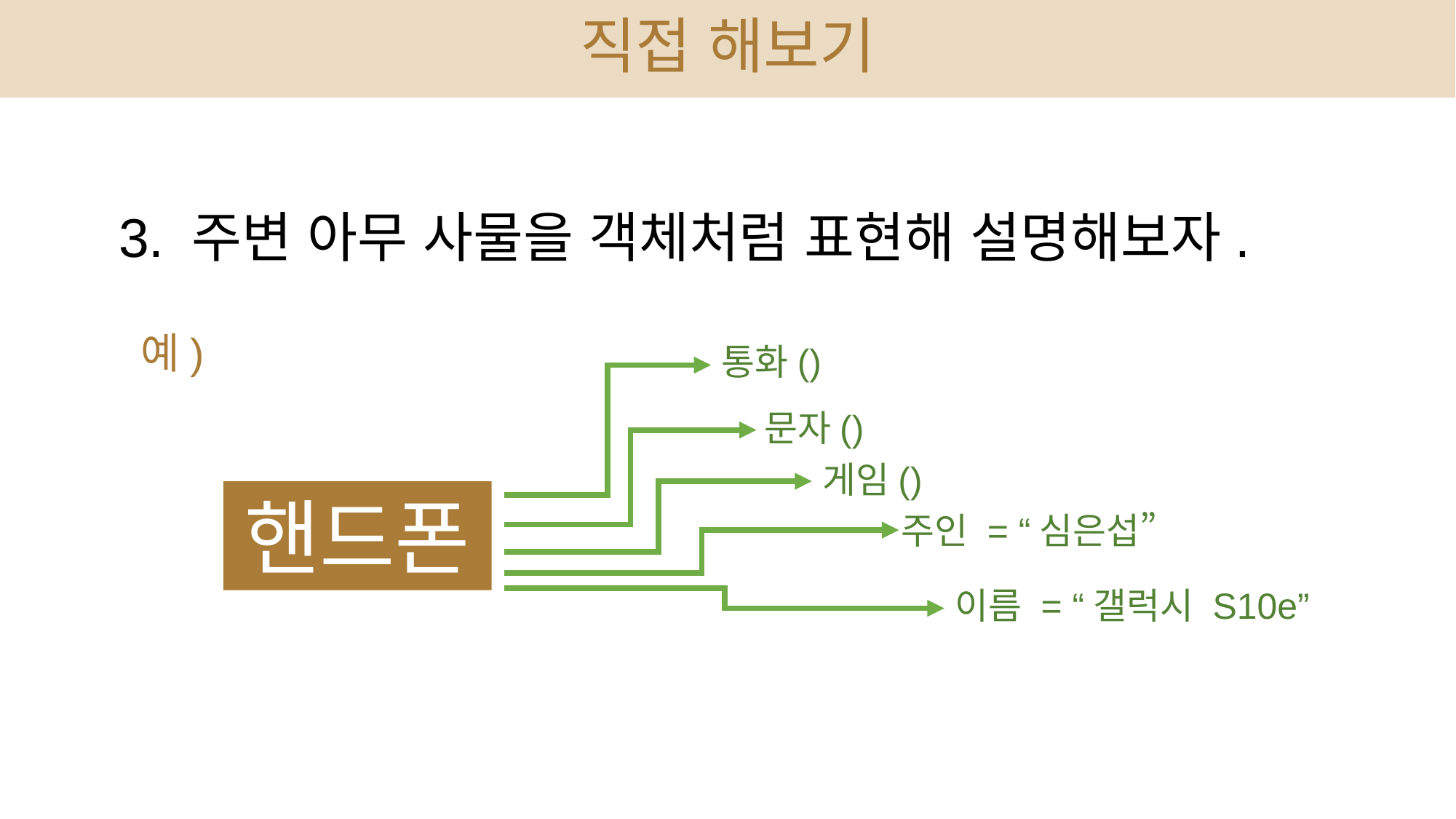

직접 해보기
3.
주변 아무 사물을 객체처럼 표현해 설명해보자.
예)
통화()
문자()
게임()
핸드폰
주인 = “심은섭”
이름 = “갤럭시 S10e”